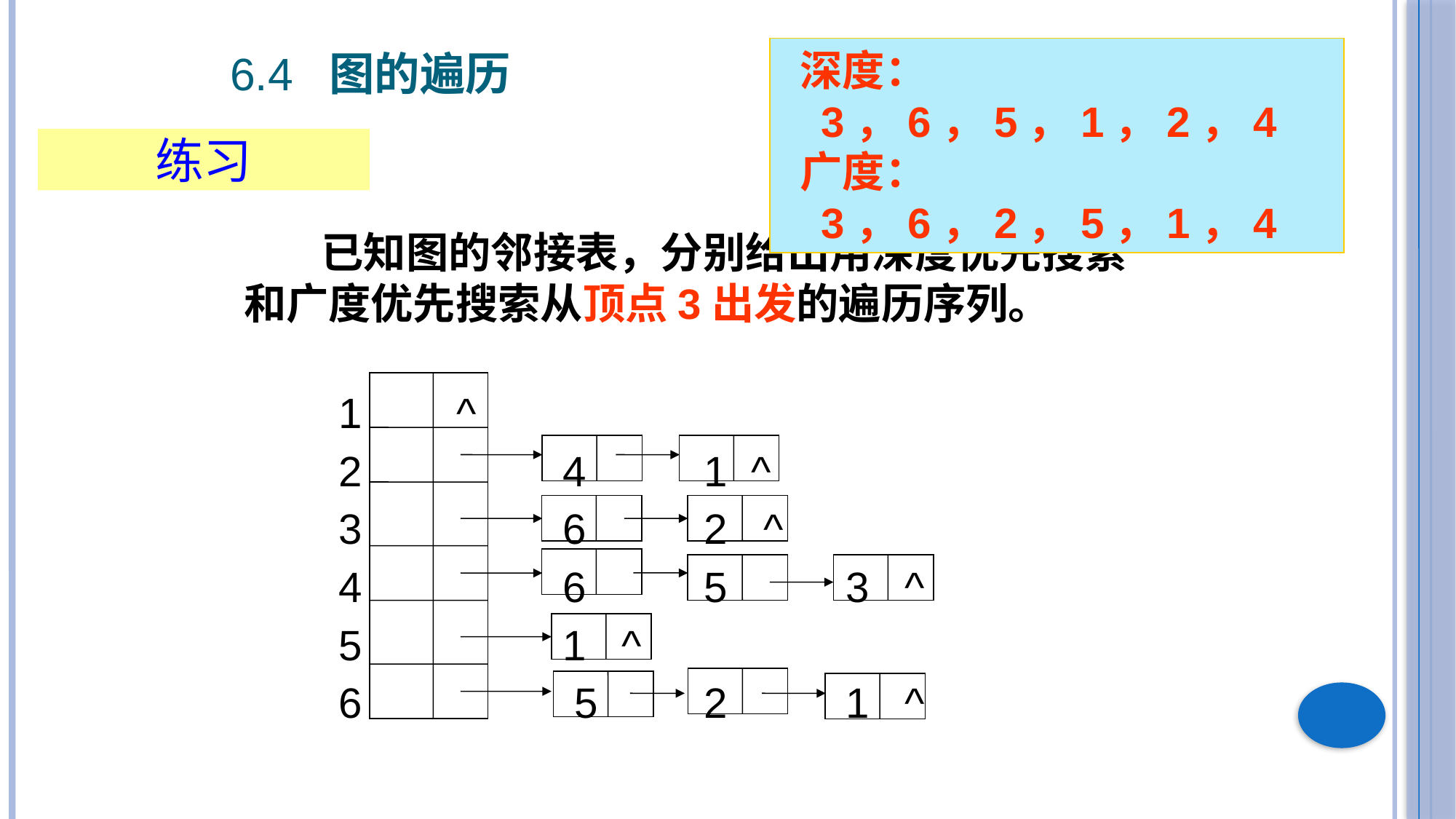

6.4  图的遍历
 深度：3，6，5，1，2，4
 广度：3，6，2，5，1，4
练习
       已知图的邻接表，分别给出用深度优先搜索和广度优先搜索从顶点3出发的遍历序列。

        1        ^
        2                 4          1  ^
        3                 6          2   ^
        4                 6          5          3   ^
        5                 1   ^
        6                  5         2          1   ^